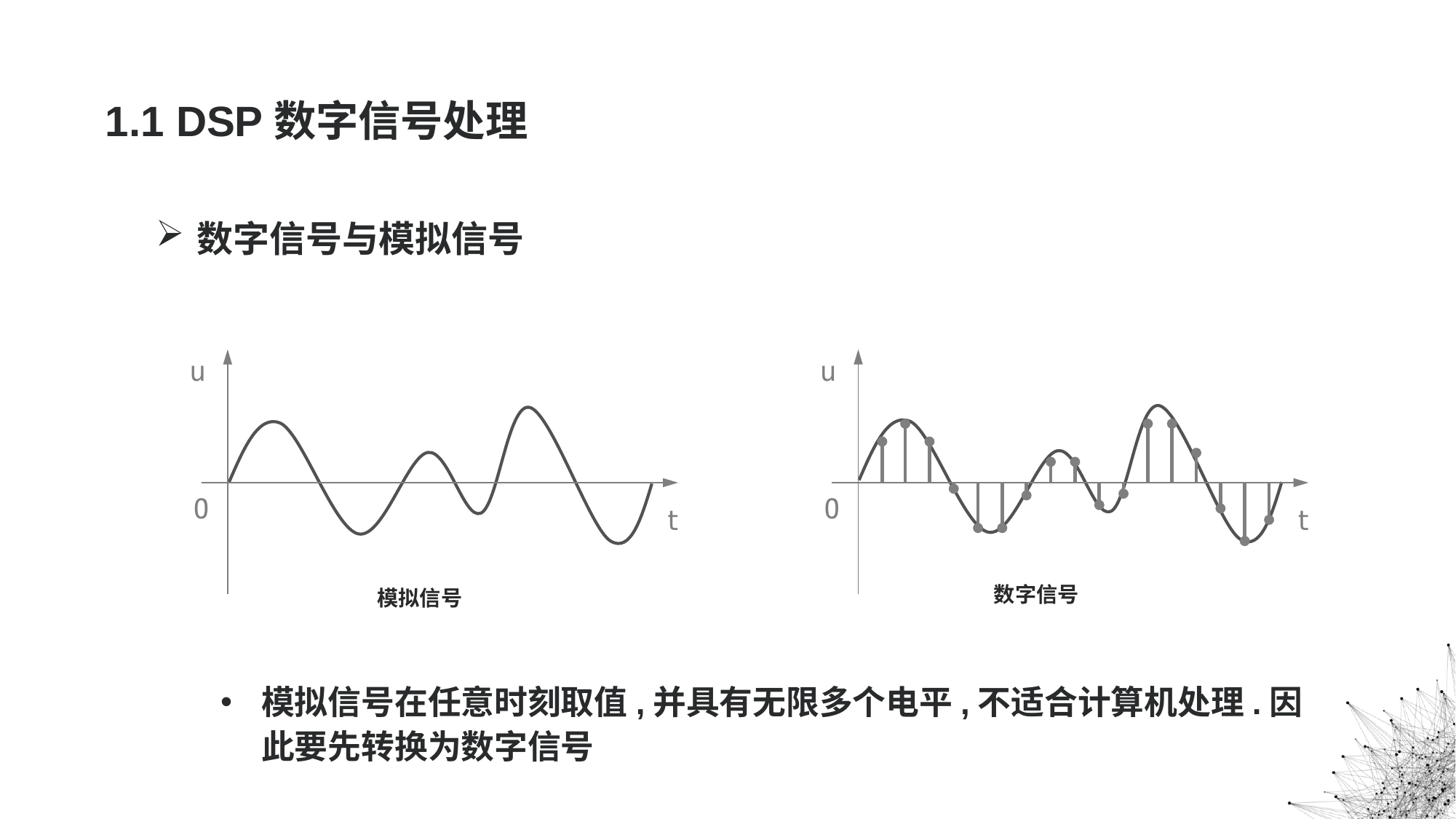

# 1.1 DSP数字信号处理
数字信号与模拟信号

模拟信号在任意时刻取值,并具有无限多个电平,不适合计算机处理.因此要先转换为数字信号

u
0
t
u
0
t

数字信号
模拟信号